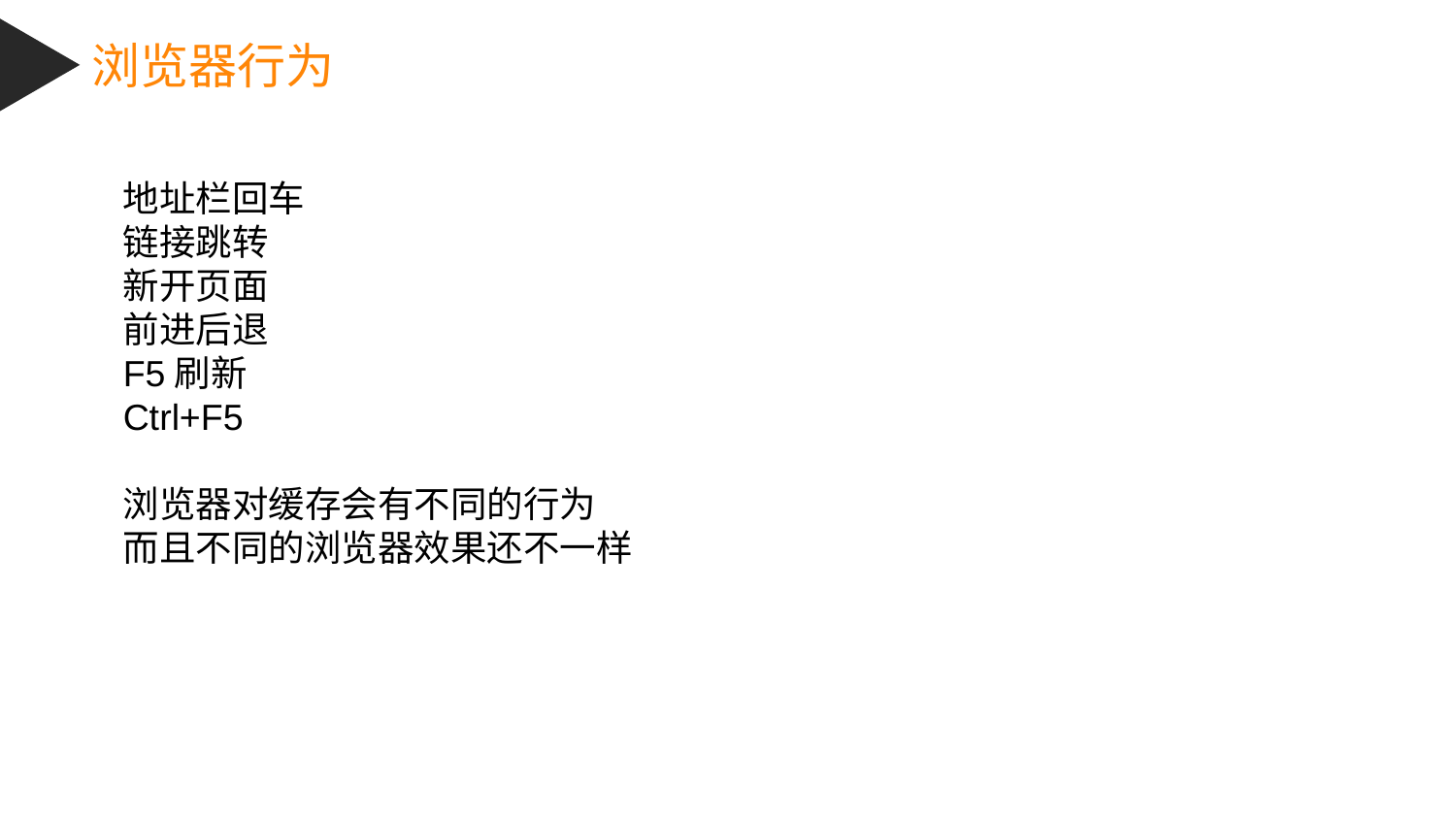

浏览器行为
地址栏回车
链接跳转
新开页面
前进后退
F5刷新
Ctrl+F5

浏览器对缓存会有不同的行为
而且不同的浏览器效果还不一样